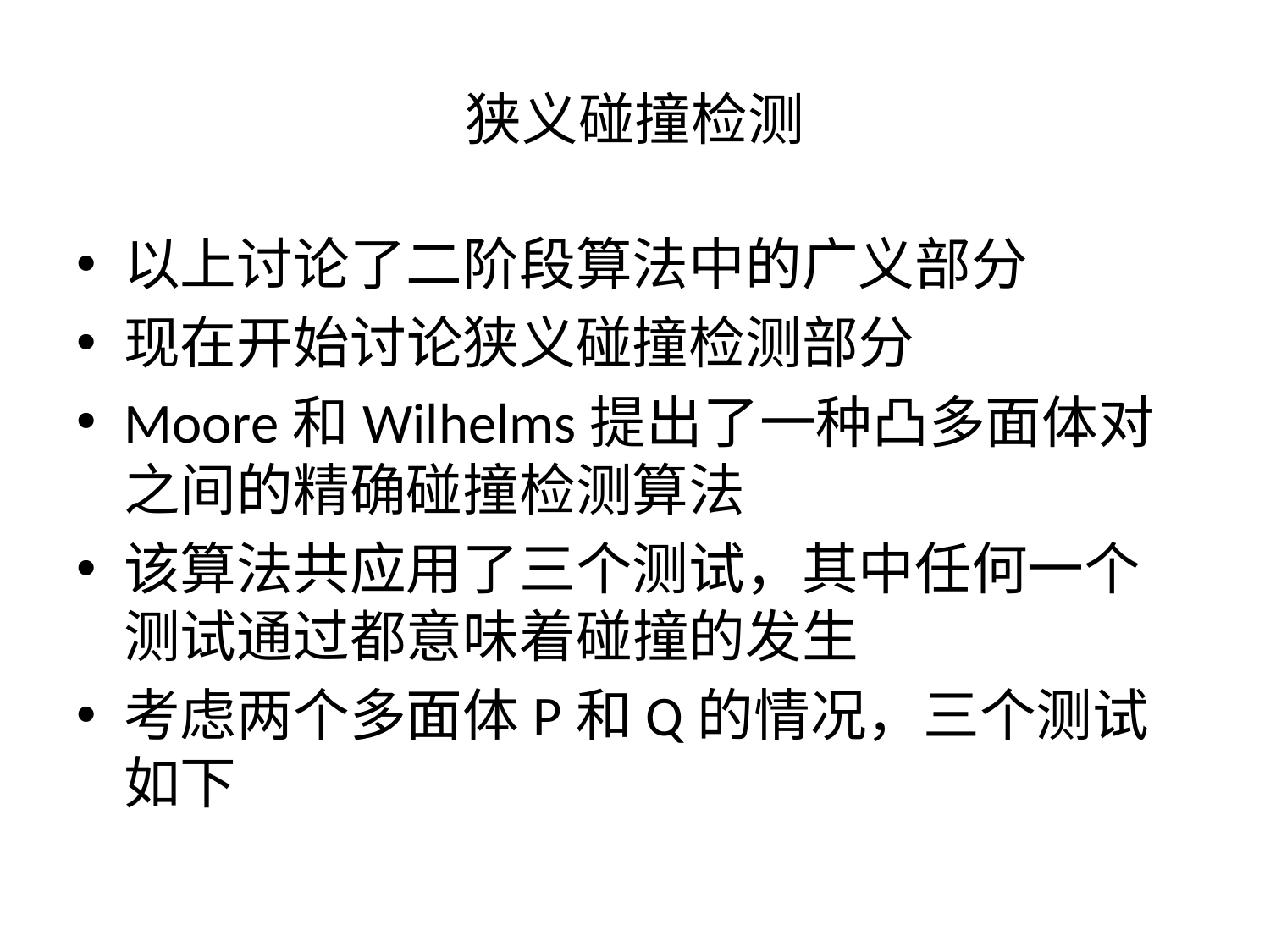

# 狭义碰撞检测
以上讨论了二阶段算法中的广义部分
现在开始讨论狭义碰撞检测部分
Moore和Wilhelms提出了一种凸多面体对之间的精确碰撞检测算法
该算法共应用了三个测试，其中任何一个测试通过都意味着碰撞的发生
考虑两个多面体P和Q的情况，三个测试如下